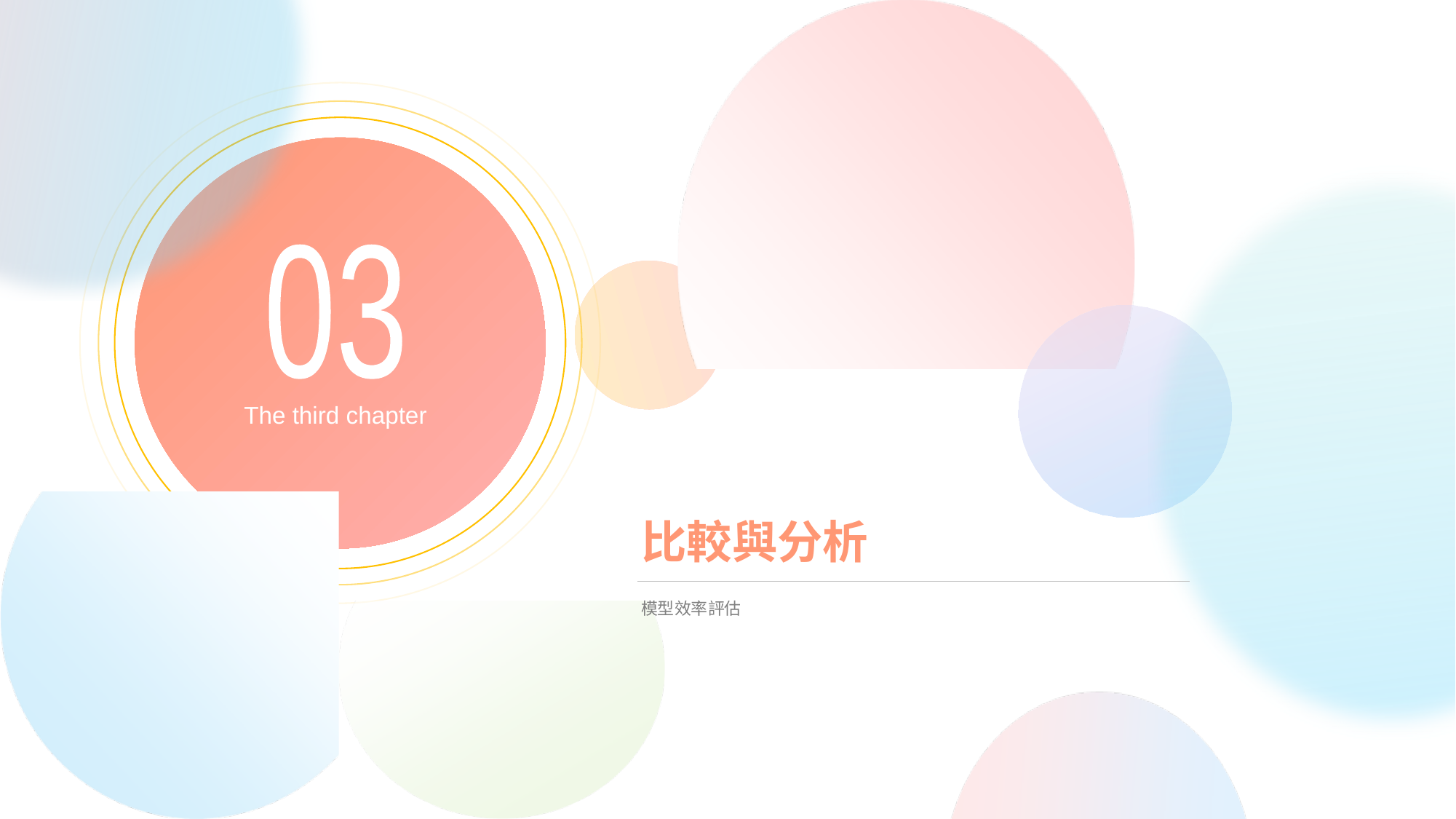

03

The third chapter

# 比較與分析
模型效率評估